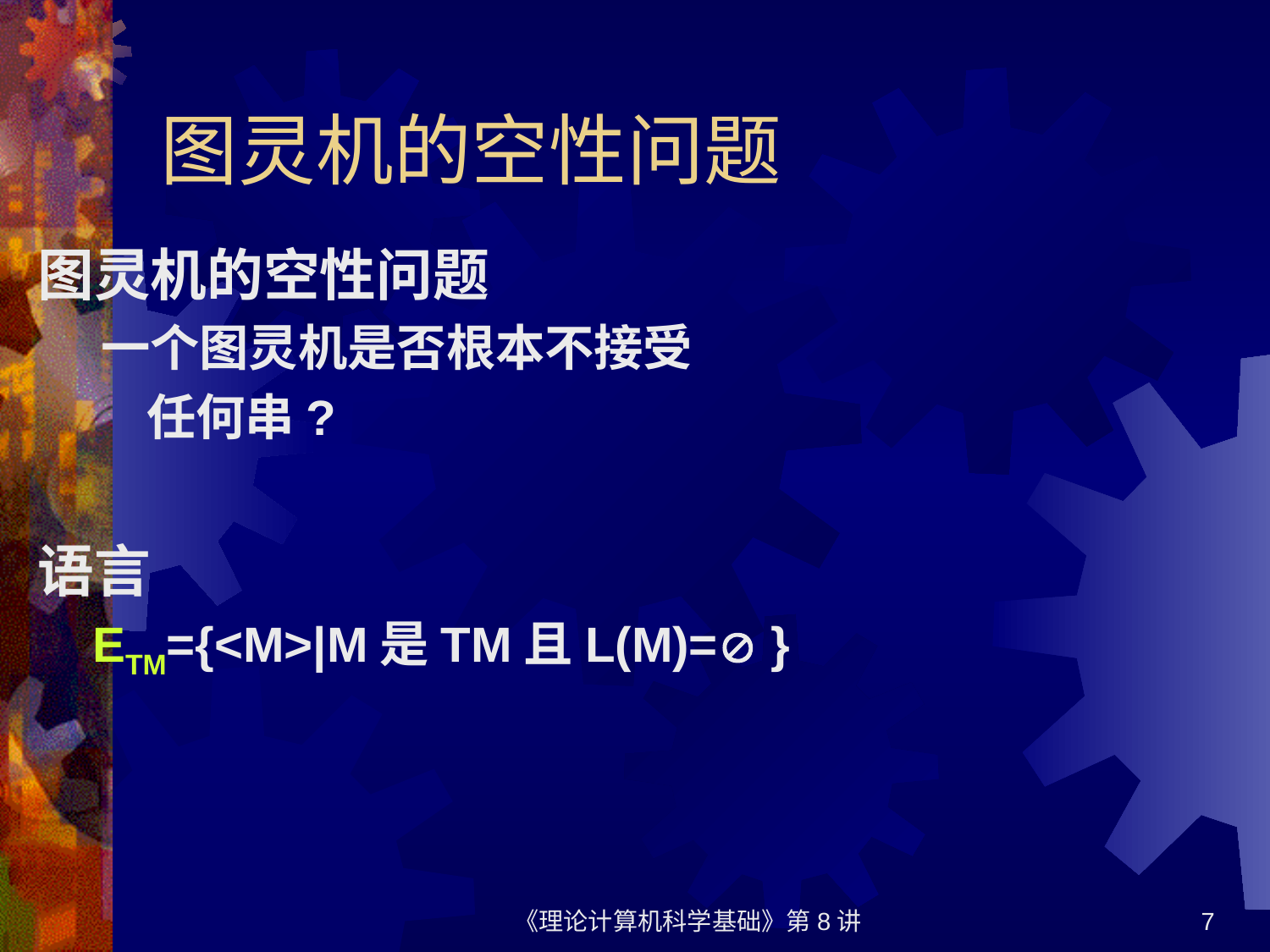

# 图灵机的空性问题
图灵机的空性问题
一个图灵机是否根本不接受
   任何串?

语言
    ETM={<M>|M是TM且L(M)=∅ }
《理论计算机科学基础》第8讲
7